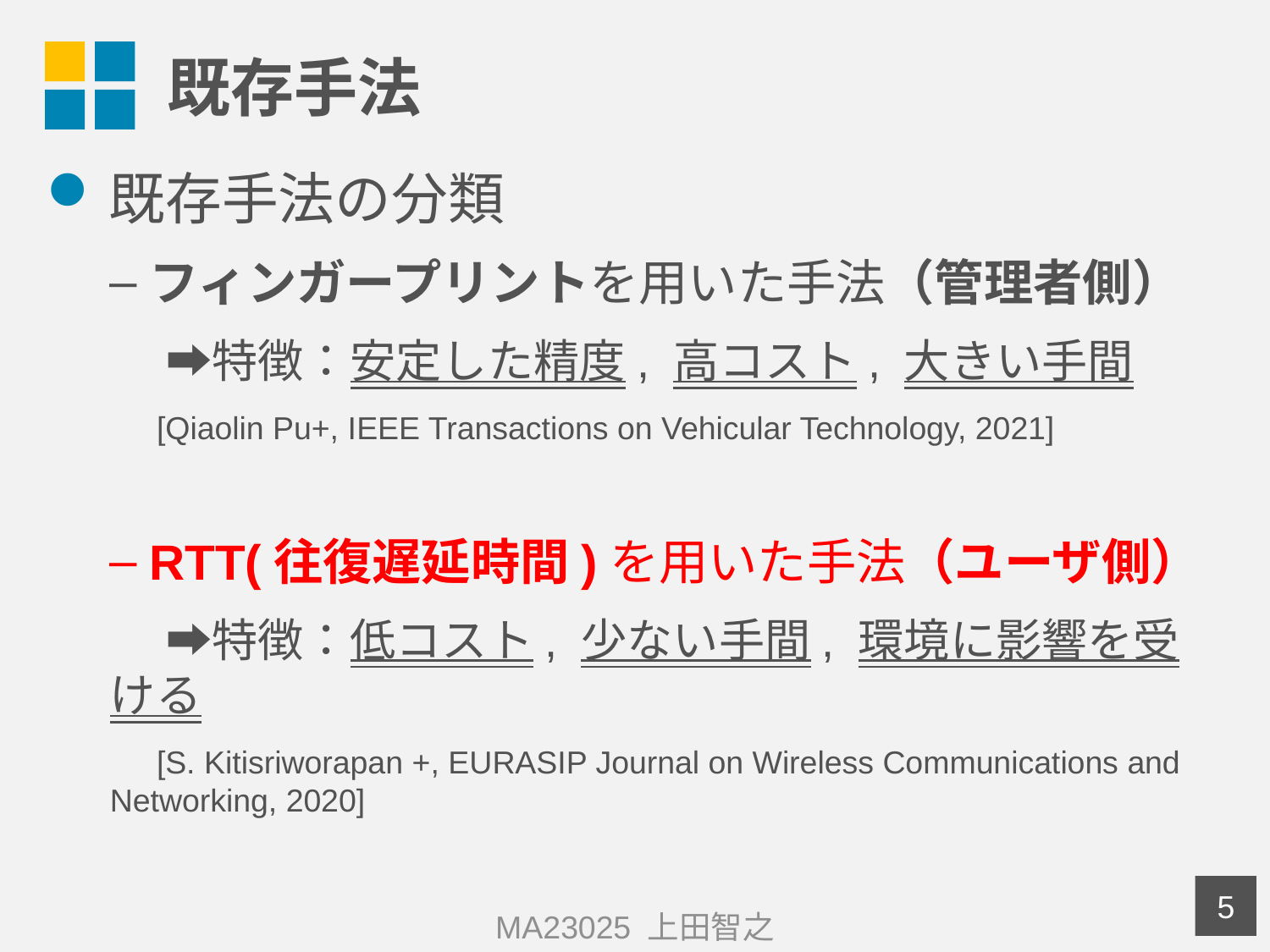

# 既存手法
既存手法の分類
フィンガープリントを用いた手法（管理者側）
　 ➡特徴：安定した精度, 高コスト, 大きい手間
　 [Qiaolin Pu+, IEEE Transactions on Vehicular Technology, 2021]

RTT(往復遅延時間)を用いた手法（ユーザ側）
　 ➡特徴：低コスト, 少ない手間, 環境に影響を受ける
　 [S. Kitisriworapan +, EURASIP Journal on Wireless Communications and Networking, 2020]
5
MA23025 上田智之